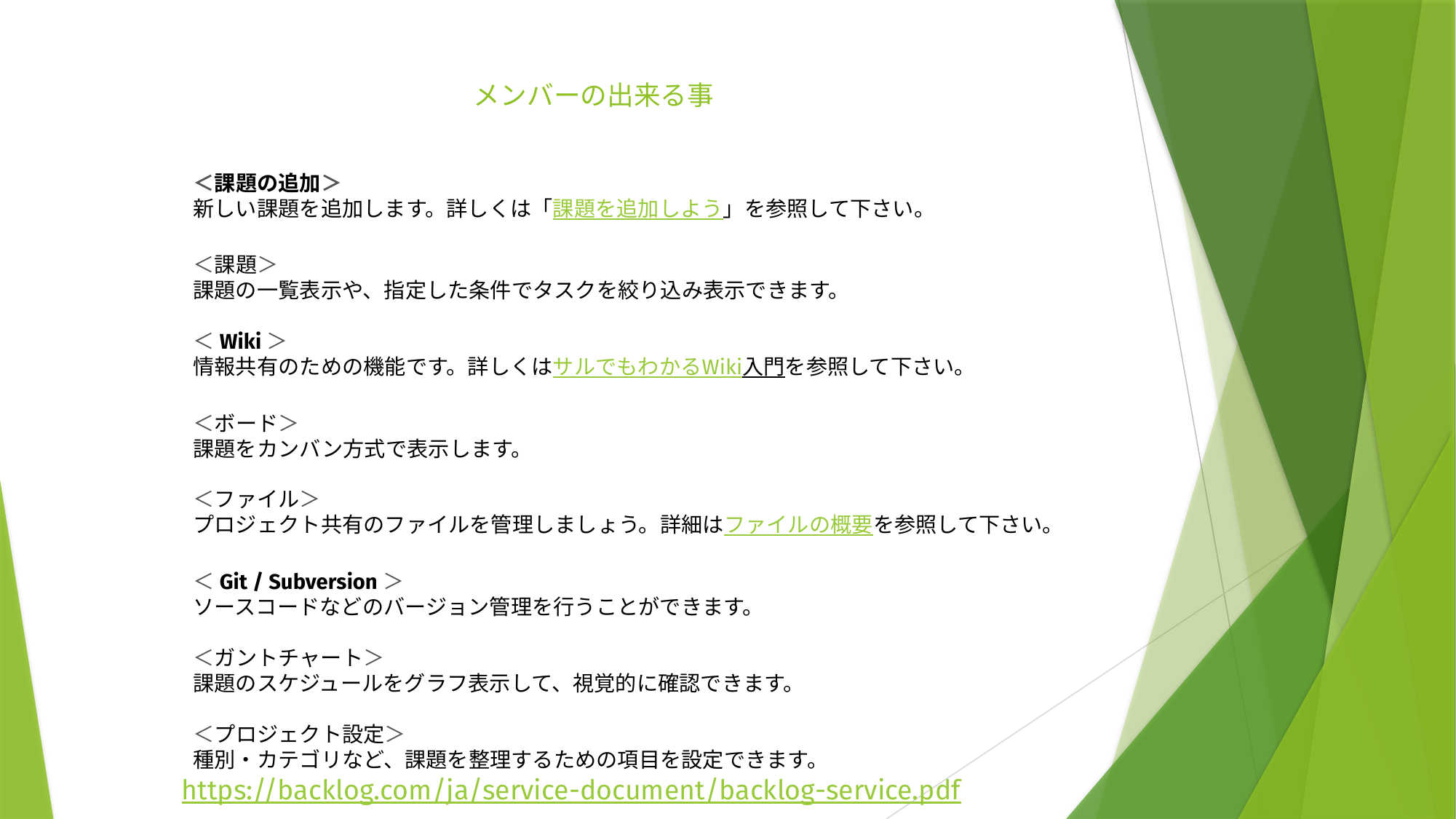

# メンバーの出来る事
＜課題の追加＞
新しい課題を追加します。詳しくは「課題を追加しよう」を参照して下さい。

＜課題＞
課題の一覧表示や、指定した条件でタスクを絞り込み表示できます。

＜Wiki＞
情報共有のための機能です。詳しくはサルでもわかるWiki入門を参照して下さい。

＜ボード＞
課題をカンバン方式で表示します。

＜ファイル＞
プロジェクト共有のファイルを管理しましょう。詳細はファイルの概要を参照して下さい。

＜Git / Subversion＞
ソースコードなどのバージョン管理を行うことができます。

＜ガントチャート＞
課題のスケジュールをグラフ表示して、視覚的に確認できます。

＜プロジェクト設定＞
種別・カテゴリなど、課題を整理するための項目を設定できます。
https://backlog.com/ja/service-document/backlog-service.pdf